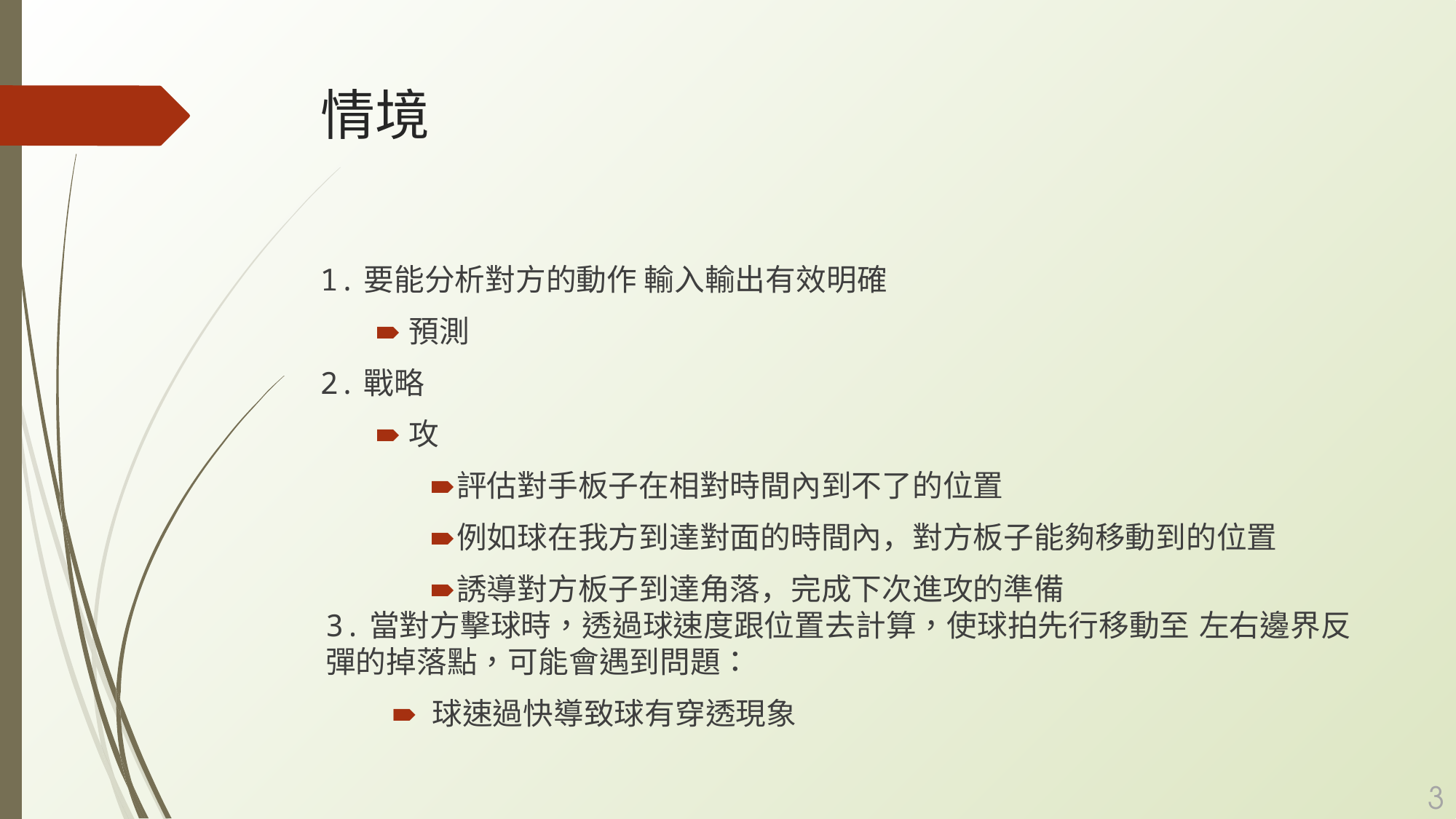

# 情境
1.要能分析對方的動作 輸入輸出有效明確
預測
2.戰略
攻
評估對手板子在相對時間內到不了的位置
例如球在我方到達對面的時間內，對方板子能夠移動到的位置
誘導對方板子到達角落，完成下次進攻的準備
3.當對方擊球時，透過球速度跟位置去計算，使球拍先行移動至	左右邊界反彈的掉落點，可能會遇到問題：
球速過快導致球有穿透現象

3